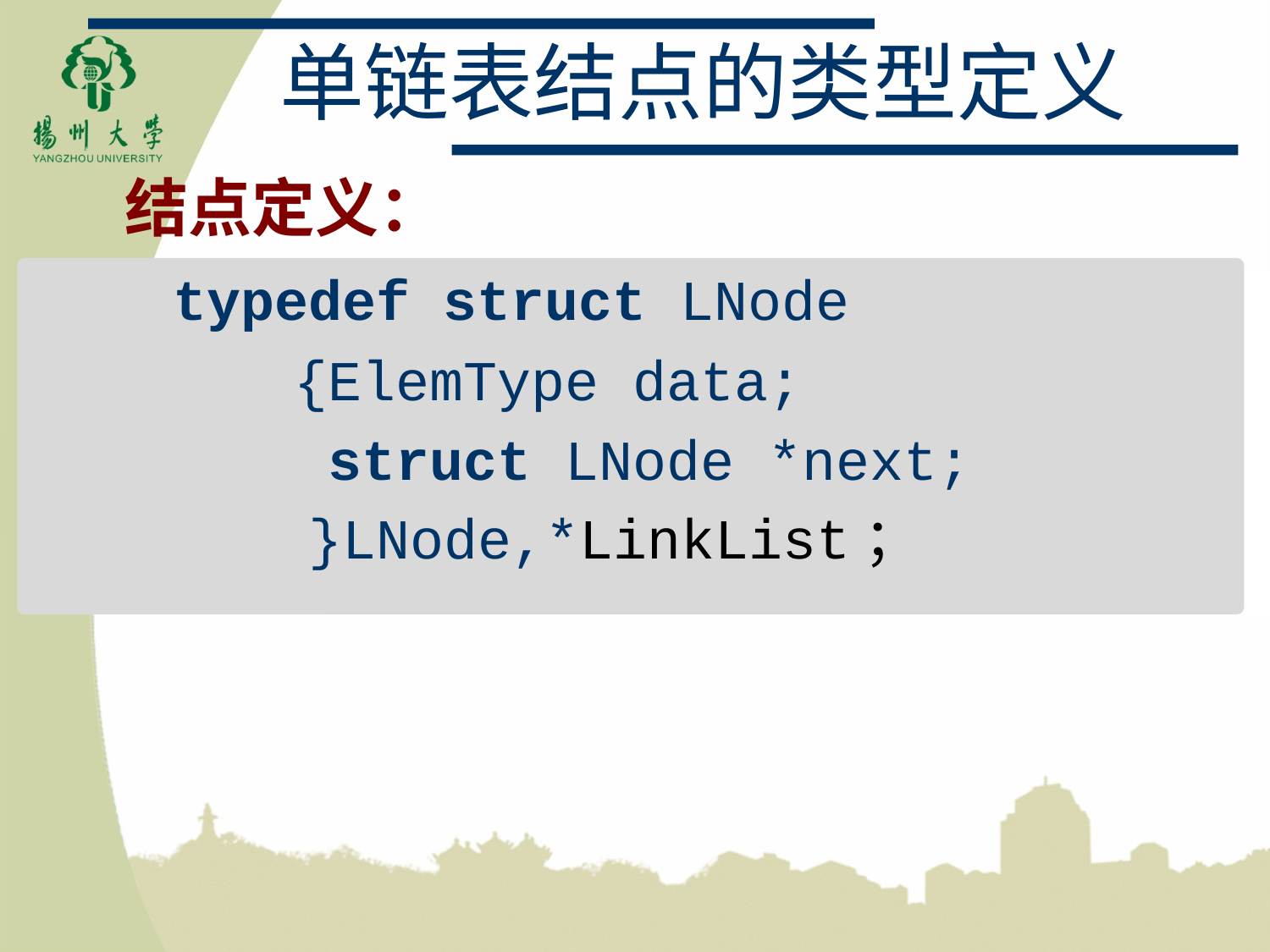

# 单链表结点的类型定义
结点定义：
	typedef struct LNode
     {ElemType data;
      struct LNode *next;
	    }LNode,*LinkList；